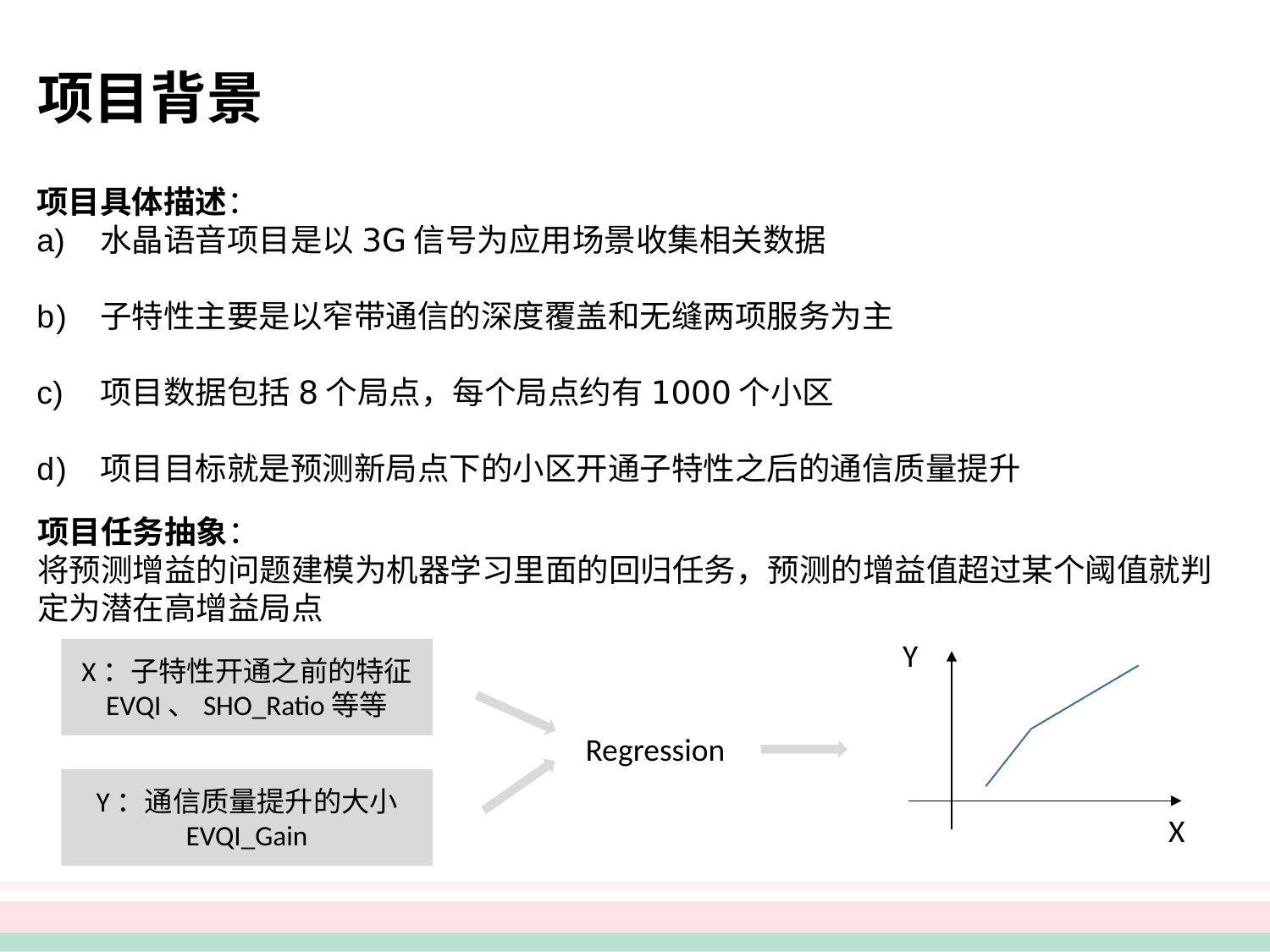

项目背景
项目具体描述：
水晶语音项目是以3G信号为应用场景收集相关数据

子特性主要是以窄带通信的深度覆盖和无缝两项服务为主

项目数据包括8个局点，每个局点约有1000个小区

项目目标就是预测新局点下的小区开通子特性之后的通信质量提升
项目任务抽象：
将预测增益的问题建模为机器学习里面的回归任务，预测的增益值超过某个阈值就判定为潜在高增益局点
Y

X
X：子特性开通之前的特征
EVQI、SHO_Ratio等等

Regression

Y：通信质量提升的大小
EVQI_Gain